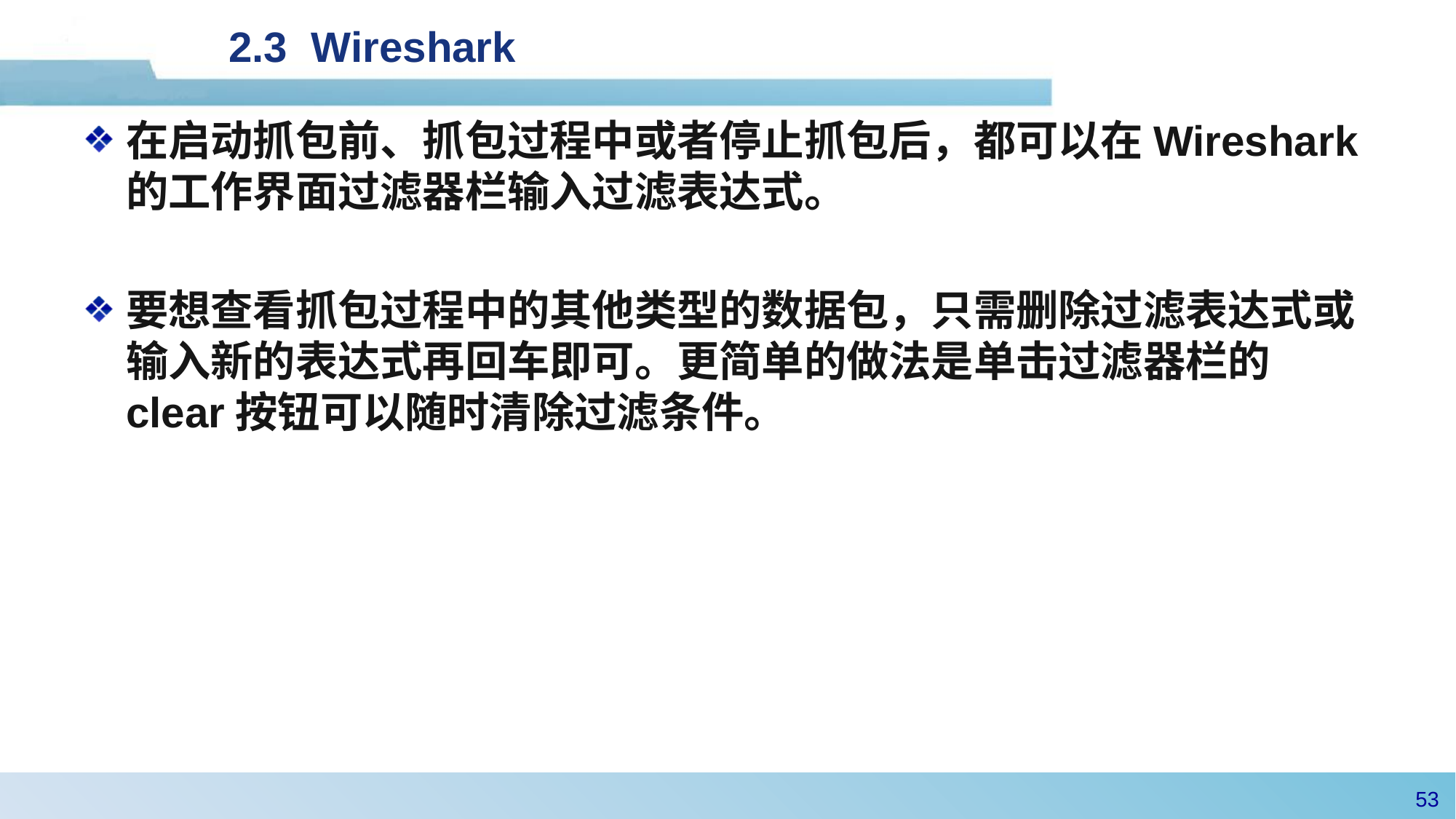

2.3  Wireshark
在启动抓包前、抓包过程中或者停止抓包后，都可以在Wireshark的工作界面过滤器栏输入过滤表达式。

要想查看抓包过程中的其他类型的数据包，只需删除过滤表达式或输入新的表达式再回车即可。更简单的做法是单击过滤器栏的clear按钮可以随时清除过滤条件。
53